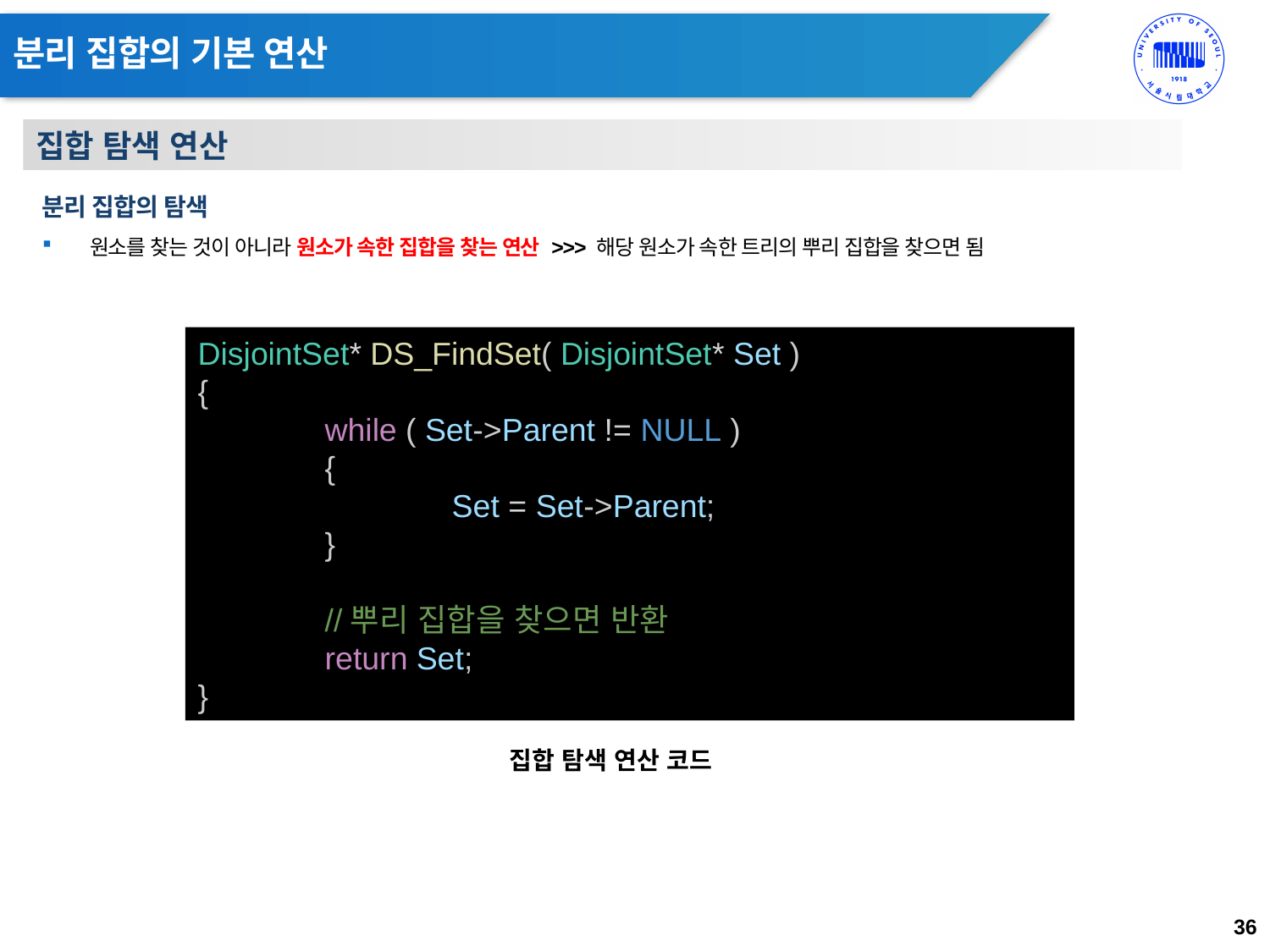

# 분리 집합의 기본 연산
집합 탐색 연산
분리 집합의 탐색
원소를 찾는 것이 아니라 원소가 속한 집합을 찾는 연산 >>> 해당 원소가 속한 트리의 뿌리 집합을 찾으면 됨
DisjointSet* DS_FindSet( DisjointSet* Set )
{
	while ( Set->Parent != NULL )
	{
		Set = Set->Parent;
	}

	//뿌리 집합을 찾으면 반환
	return Set;
}
집합 탐색 연산 코드
36